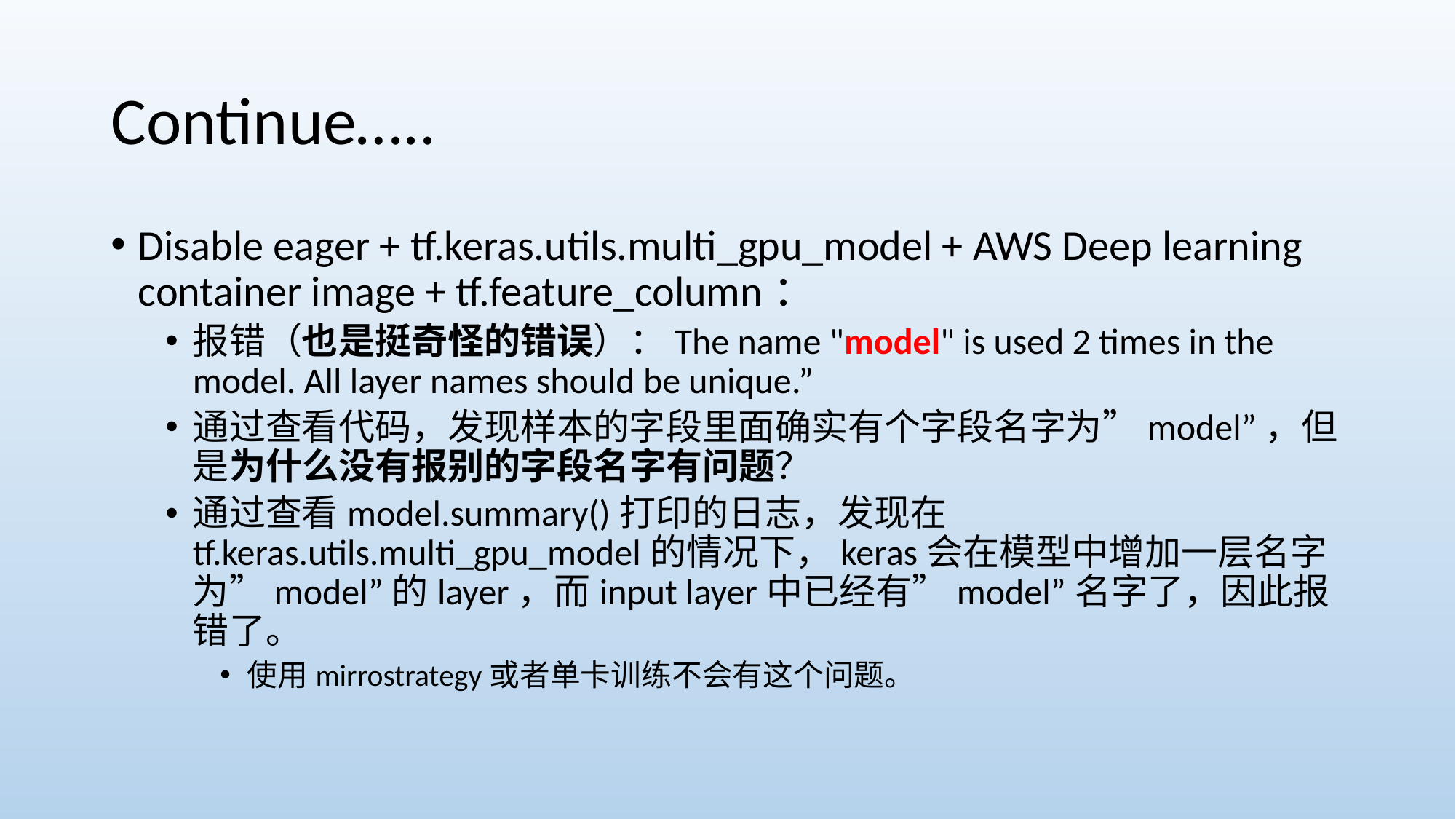

# Continue…..
Disable eager + tf.keras.utils.multi_gpu_model + AWS Deep learning container image + tf.feature_column：
报错（也是挺奇怪的错误）：The name "model" is used 2 times in the model. All layer names should be unique.”
通过查看代码，发现样本的字段里面确实有个字段名字为”model”，但是为什么没有报别的字段名字有问题？
通过查看model.summary()打印的日志，发现在tf.keras.utils.multi_gpu_model的情况下，keras会在模型中增加一层名字为”model”的layer，而input layer中已经有”model”名字了，因此报错了。
使用mirrostrategy或者单卡训练不会有这个问题。